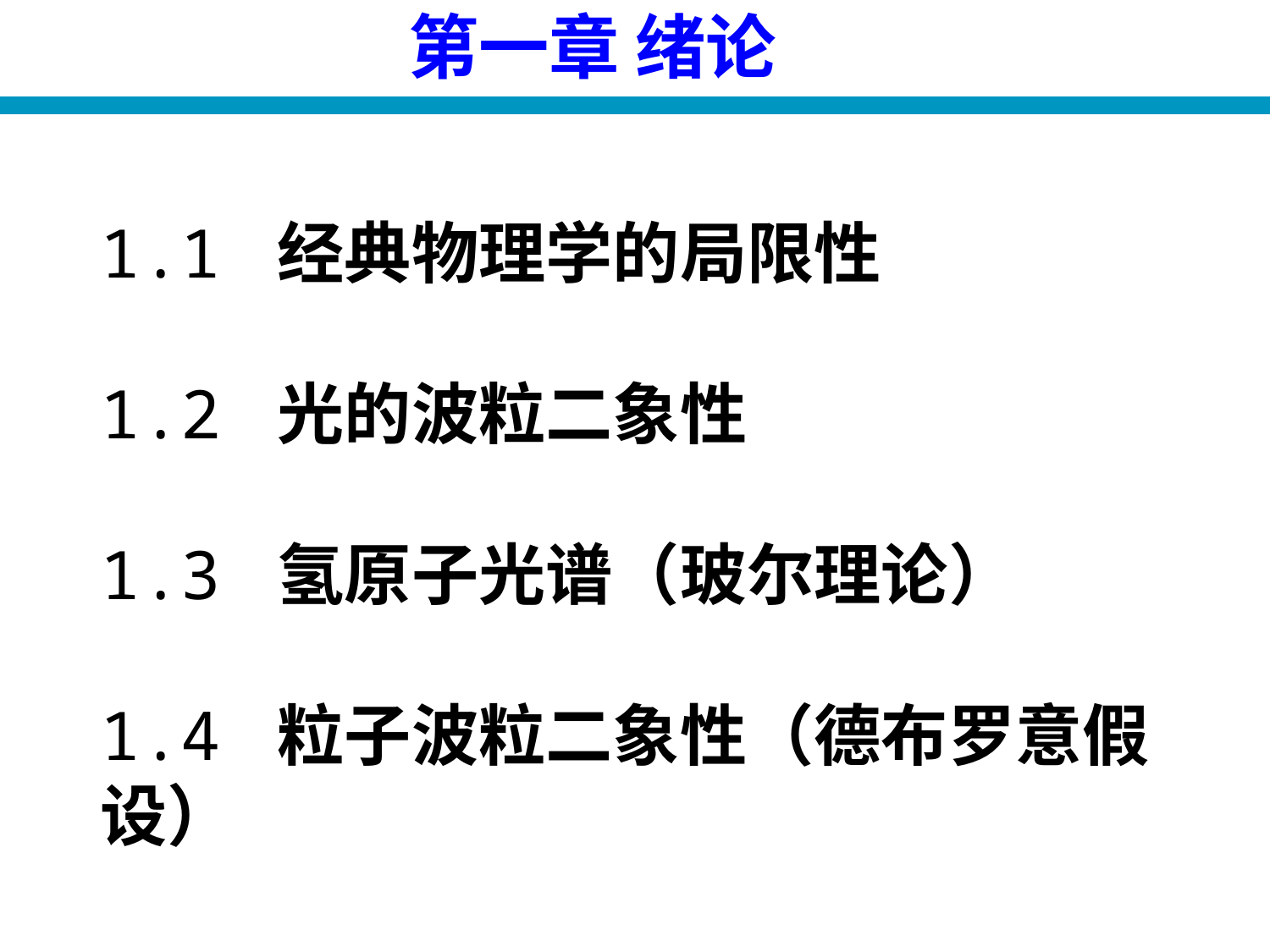

# 第一章 绪论
1.1 经典物理学的局限性

1.2 光的波粒二象性

1.3 氢原子光谱（玻尔理论）

1.4 粒子波粒二象性（德布罗意假设）